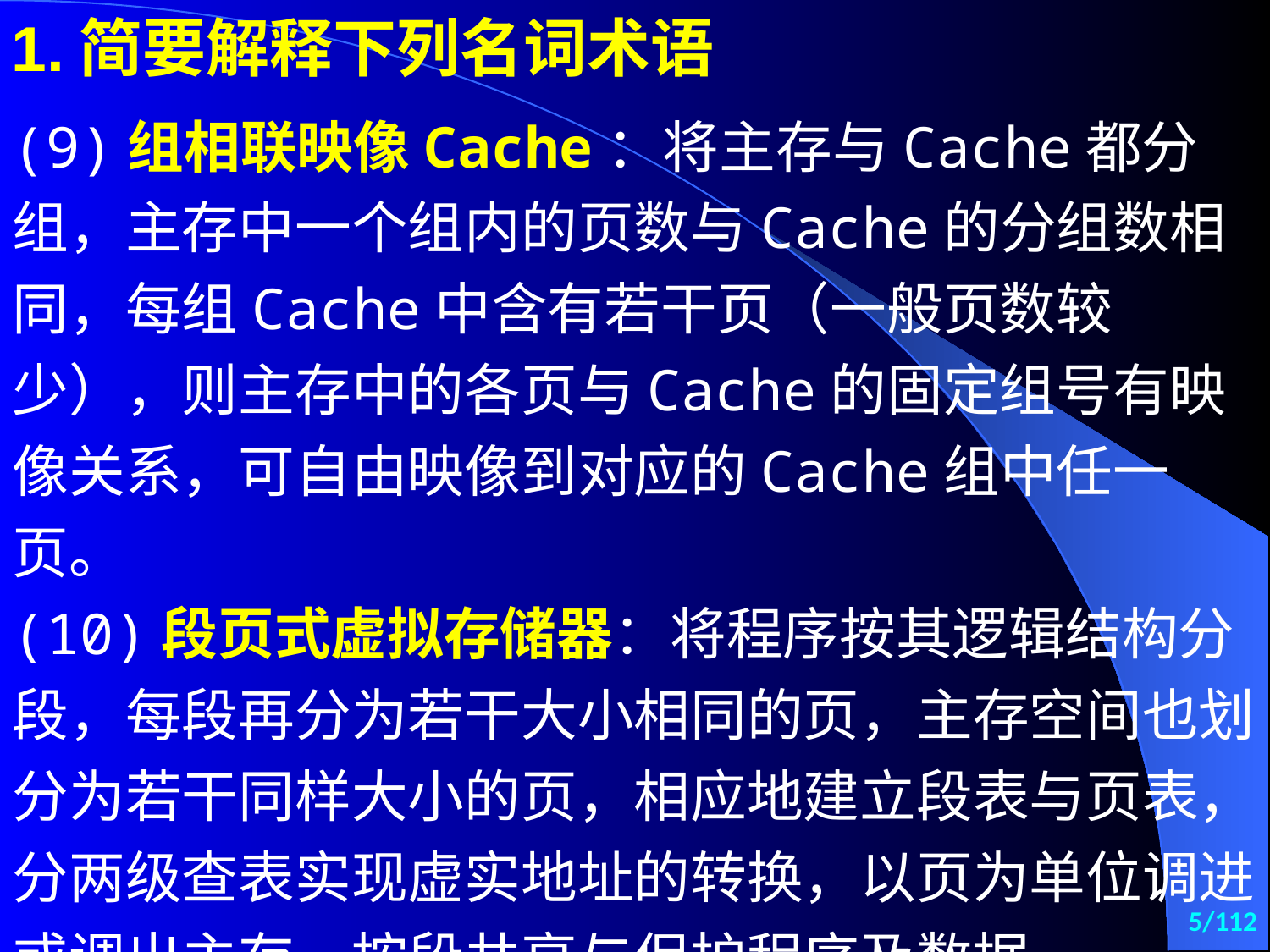

1.简要解释下列名词术语
(9)组相联映像Cache：将主存与Cache都分组，主存中一个组内的页数与Cache的分组数相同，每组Cache中含有若干页（一般页数较少），则主存中的各页与Cache的固定组号有映像关系，可自由映像到对应的Cache组中任一页。
(10)段页式虚拟存储器：将程序按其逻辑结构分段，每段再分为若干大小相同的页，主存空间也划分为若干同样大小的页，相应地建立段表与页表，分两级查表实现虚实地址的转换，以页为单位调进或调出主存，按段共享与保护程序及数据。
。
5/112